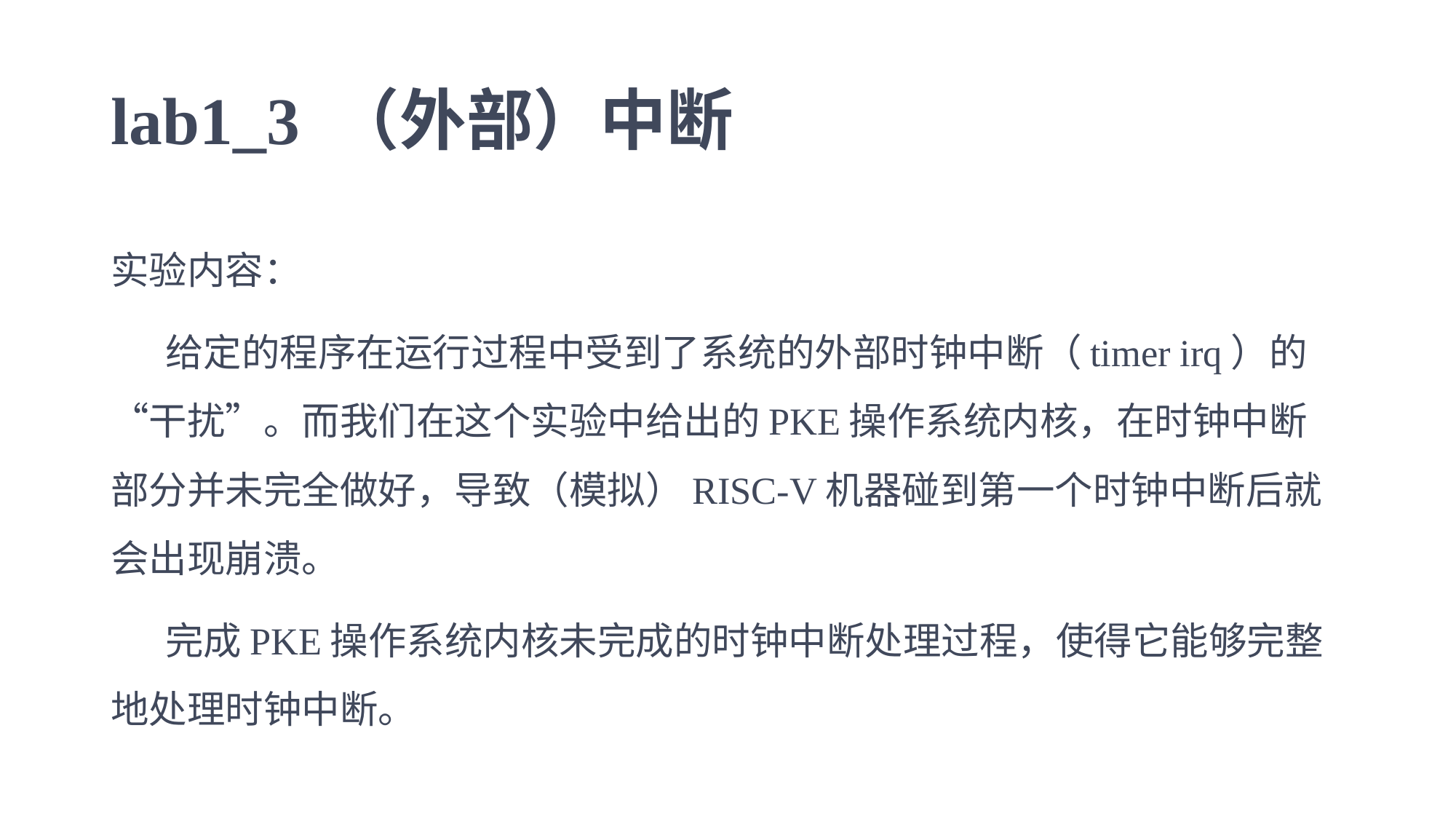

# lab1_3 （外部）中断
实验内容：
给定的程序在运行过程中受到了系统的外部时钟中断（timer irq）的“干扰”。而我们在这个实验中给出的PKE操作系统内核，在时钟中断部分并未完全做好，导致（模拟）RISC-V机器碰到第一个时钟中断后就会出现崩溃。
完成PKE操作系统内核未完成的时钟中断处理过程，使得它能够完整地处理时钟中断。